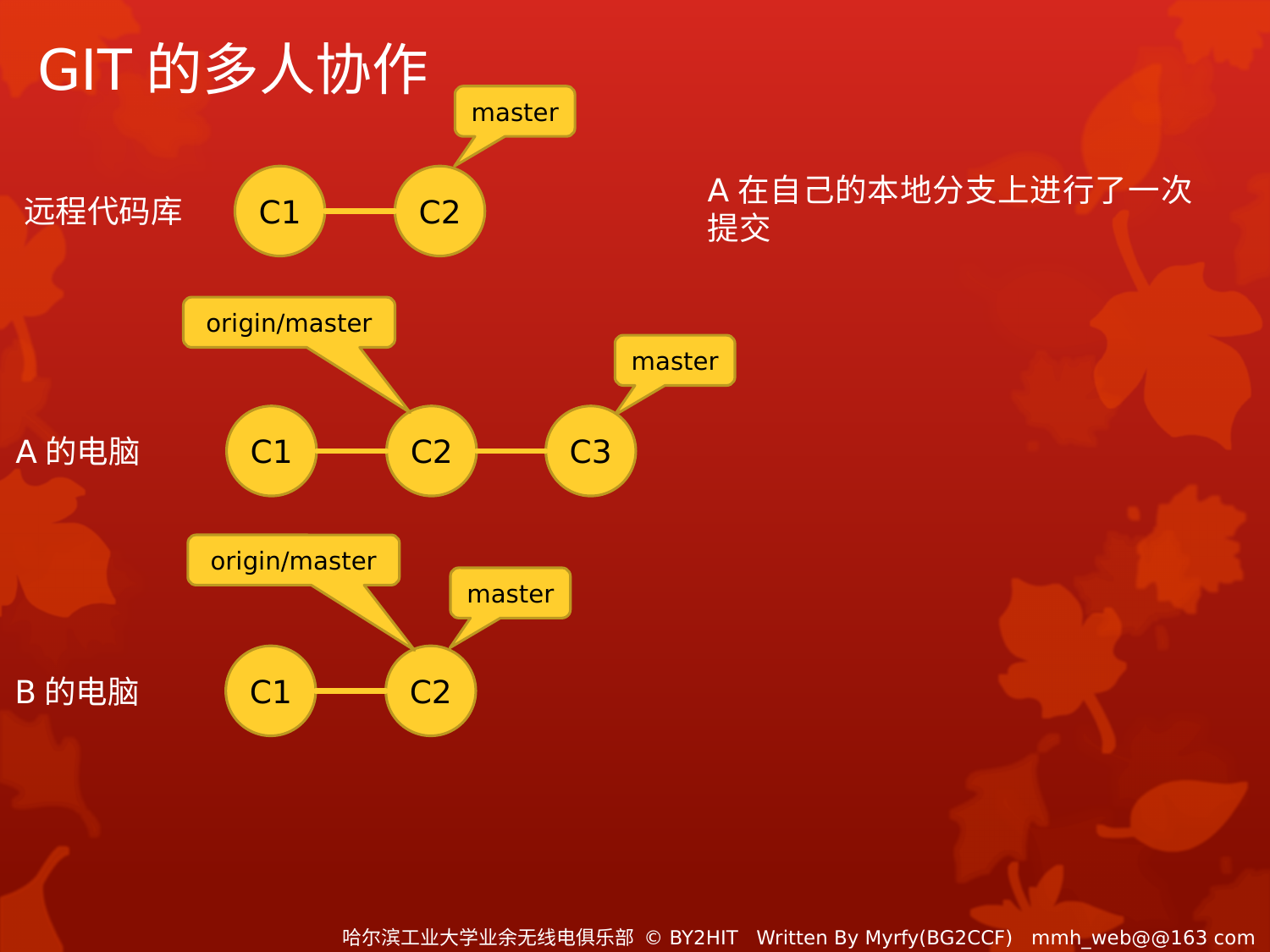

# GIT的多人协作
master
A在自己的本地分支上进行了一次提交
C1
C2
远程代码库
origin/master
master
C1
C2
C3
A的电脑
origin/master
master
C1
C2
B的电脑